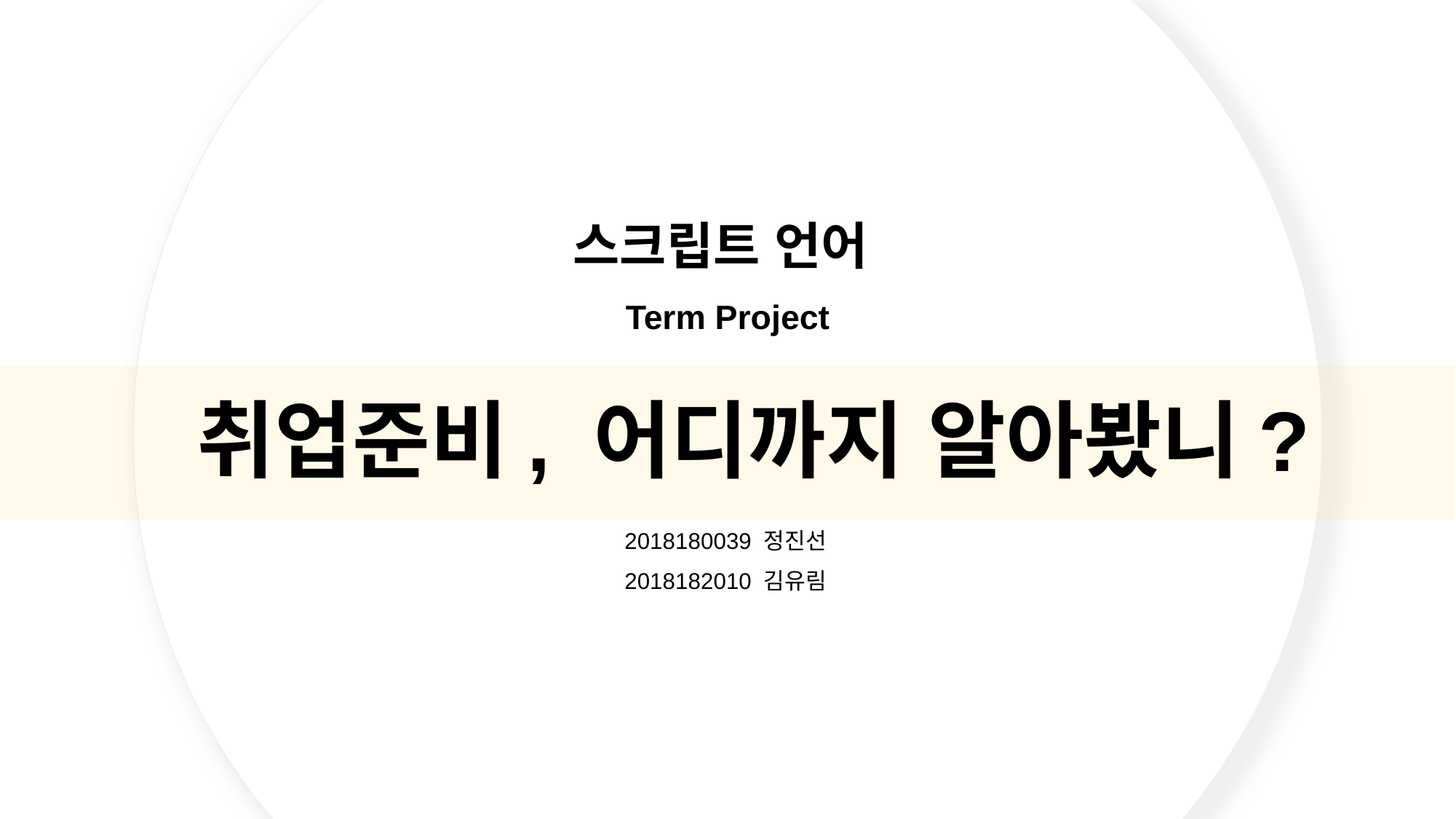

# 스크립트 언어 Term Project 취업준비, 어디까지 알아봤니?

2018180039 정진선
2018182010 김유림